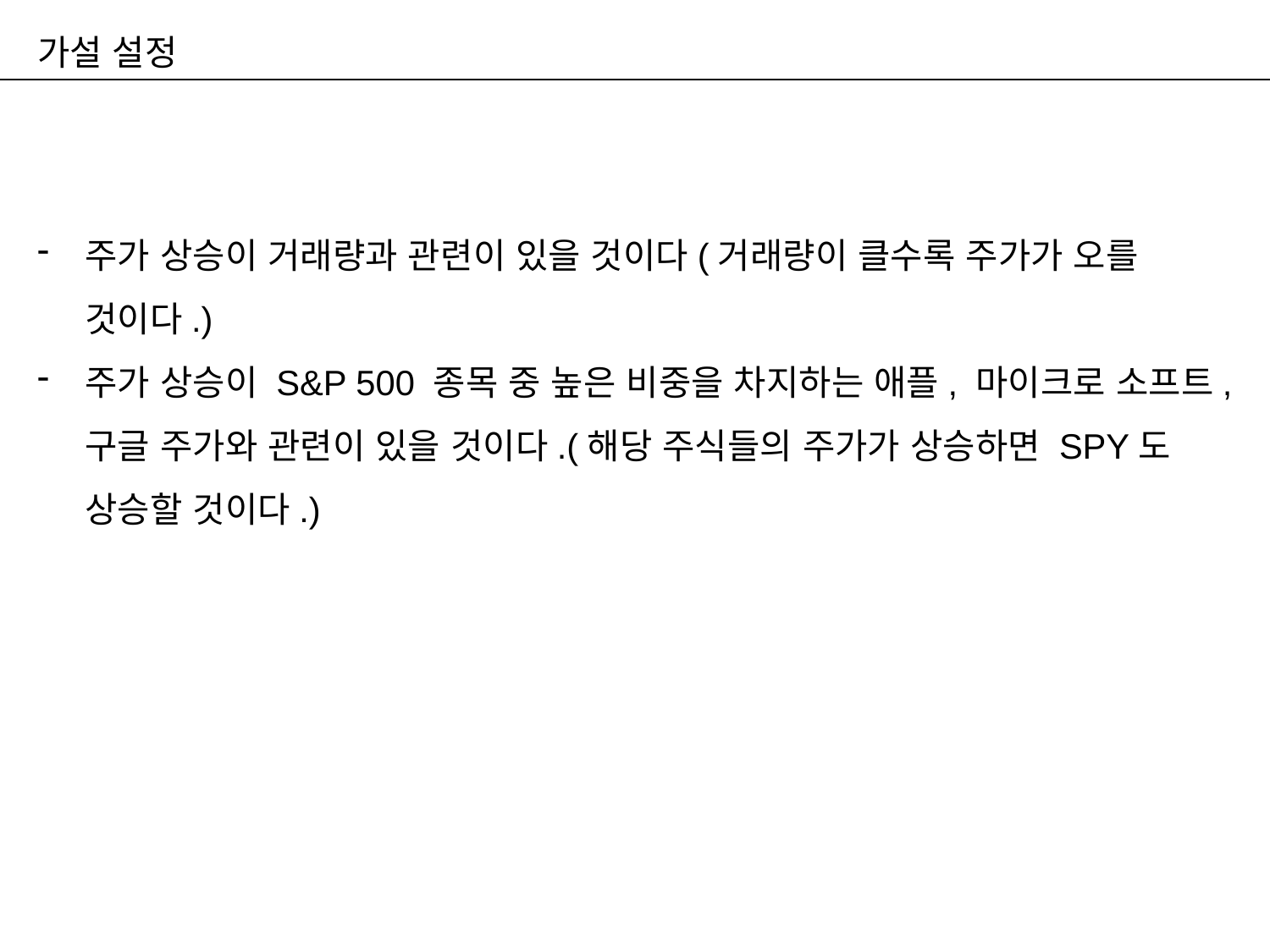

가설 설정
주가 상승이 거래량과 관련이 있을 것이다(거래량이 클수록 주가가 오를 것이다.)
주가 상승이 S&P 500 종목 중 높은 비중을 차지하는 애플, 마이크로 소프트, 구글 주가와 관련이 있을 것이다.(해당 주식들의 주가가 상승하면 SPY도 상승할 것이다.)